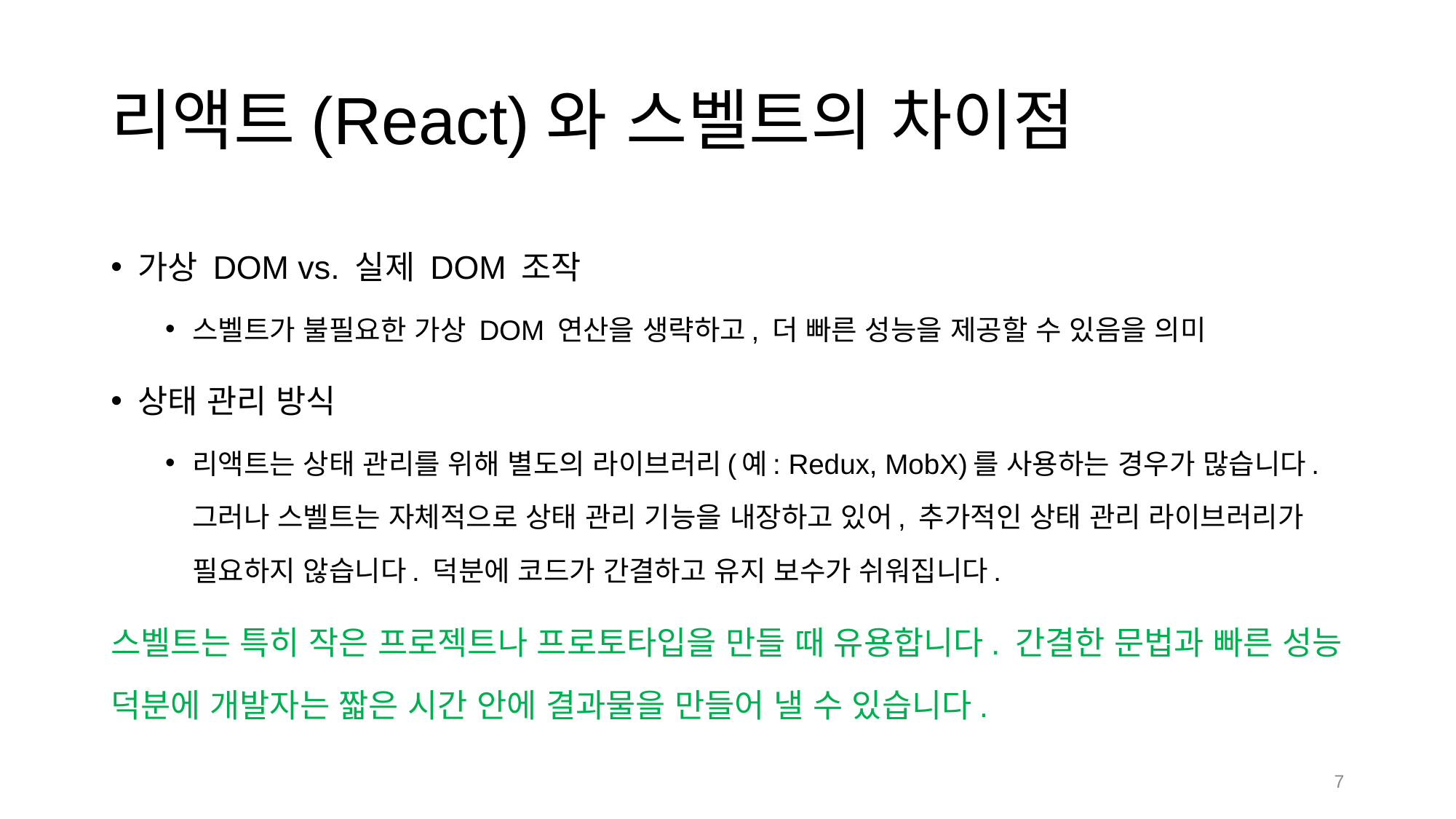

# 리액트(React)와 스벨트의 차이점
가상 DOM vs. 실제 DOM 조작
스벨트가 불필요한 가상 DOM 연산을 생략하고, 더 빠른 성능을 제공할 수 있음을 의미
상태 관리 방식
리액트는 상태 관리를 위해 별도의 라이브러리(예: Redux, MobX)를 사용하는 경우가 많습니다. 그러나 스벨트는 자체적으로 상태 관리 기능을 내장하고 있어, 추가적인 상태 관리 라이브러리가 필요하지 않습니다. 덕분에 코드가 간결하고 유지 보수가 쉬워집니다.
스벨트는 특히 작은 프로젝트나 프로토타입을 만들 때 유용합니다. 간결한 문법과 빠른 성능 덕분에 개발자는 짧은 시간 안에 결과물을 만들어 낼 수 있습니다.
7